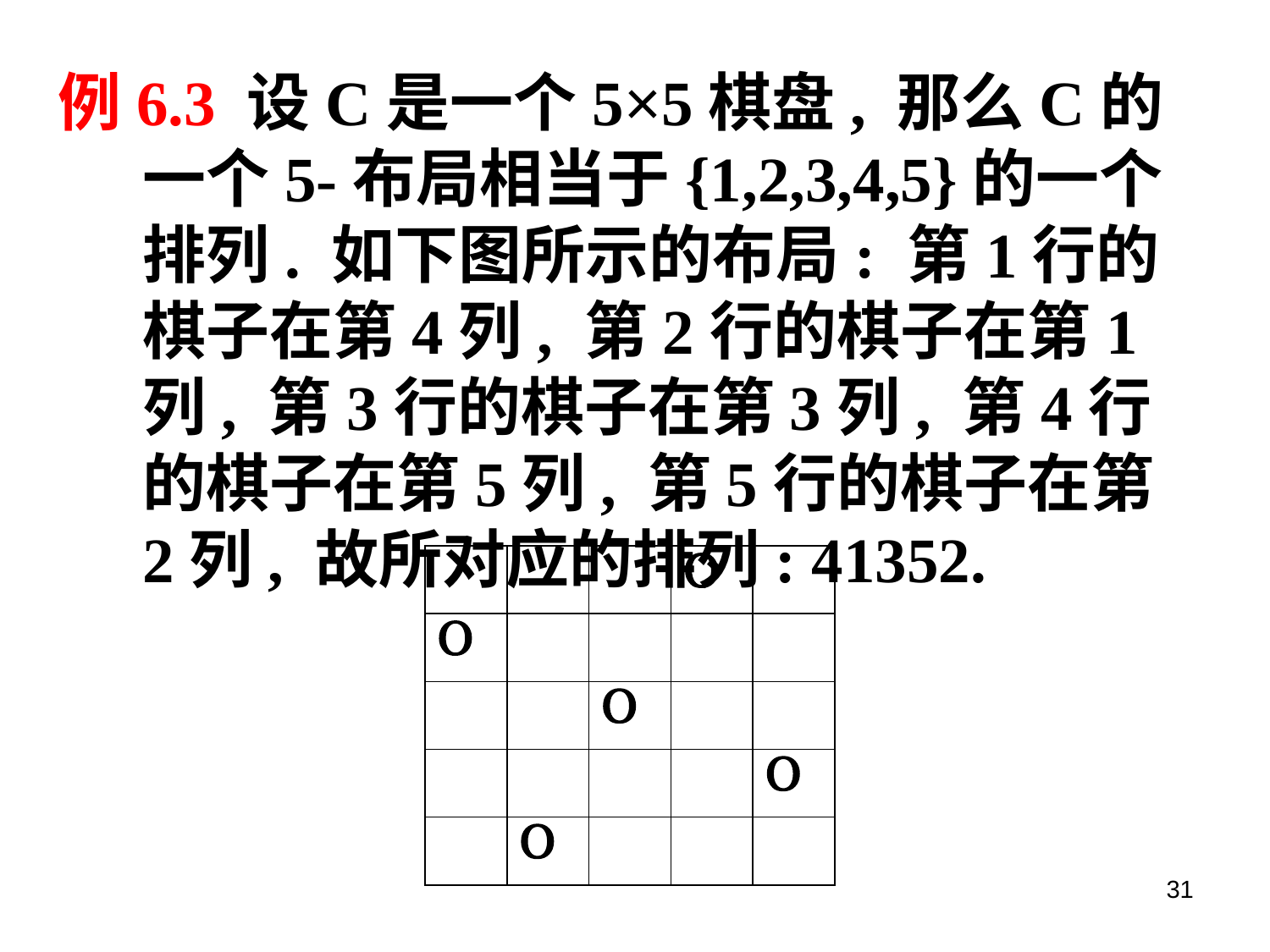

例6.3 设C是一个5×5棋盘, 那么C的一个5-布局相当于{1,2,3,4,5}的一个排列. 如下图所示的布局: 第1行的棋子在第4列, 第2行的棋子在第1列, 第3行的棋子在第3列, 第4行的棋子在第5列, 第5行的棋子在第2列, 故所对应的排列: 41352.
|  |  |  | Ο |  |
| --- | --- | --- | --- | --- |
| Ο |  |  |  |  |
|  |  | Ο |  |  |
|  |  |  |  | Ο |
|  | Ο |  |  |  |

31